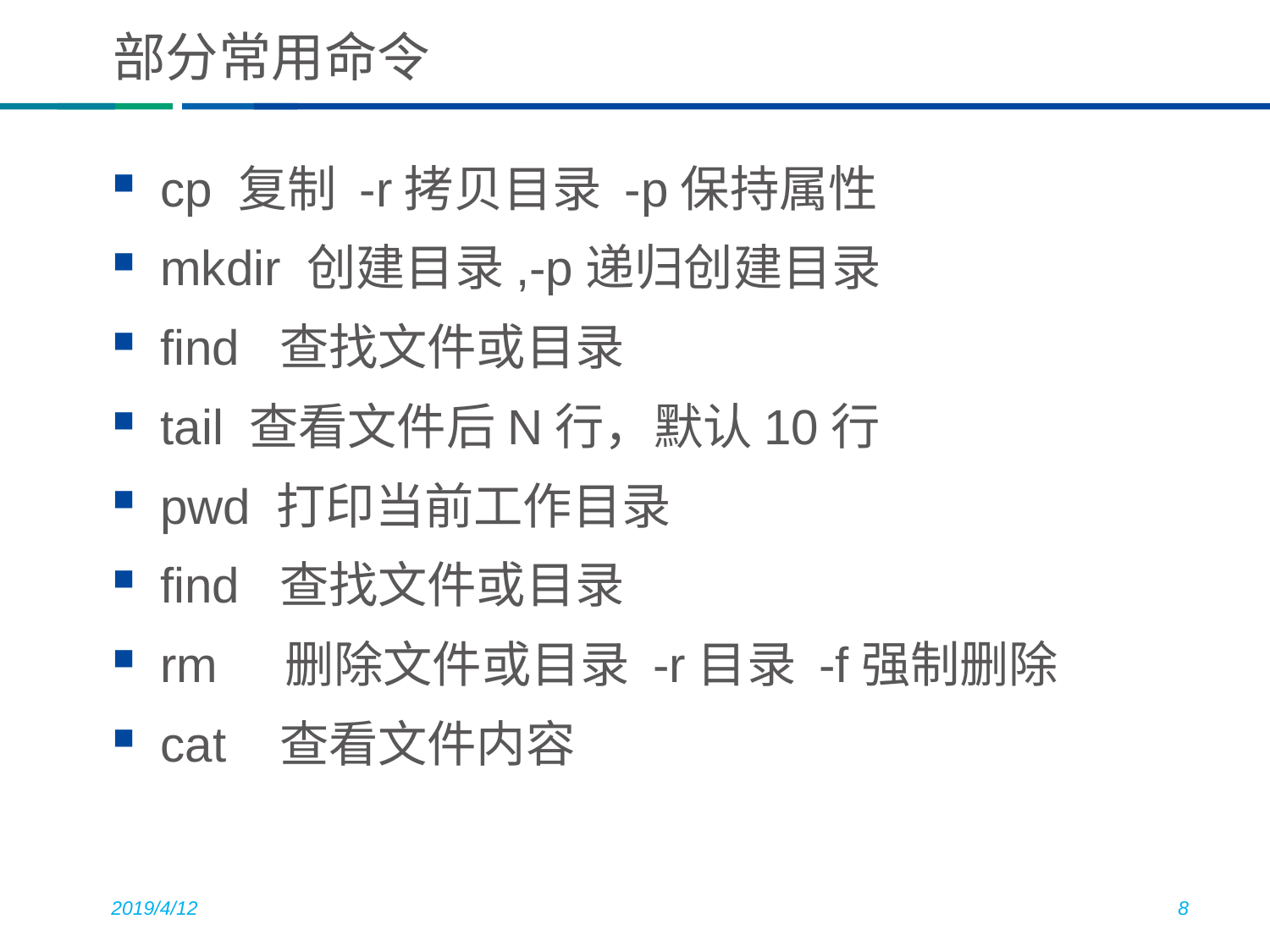

# 部分常用命令
cp 复制 -r拷贝目录 -p保持属性
mkdir 创建目录,-p递归创建目录
find  查找文件或目录
tail 查看文件后N行，默认10行
pwd 打印当前工作目录
find  查找文件或目录
rm    删除文件或目录 -r目录 -f强制删除
cat   查看文件内容

2019/4/12
8